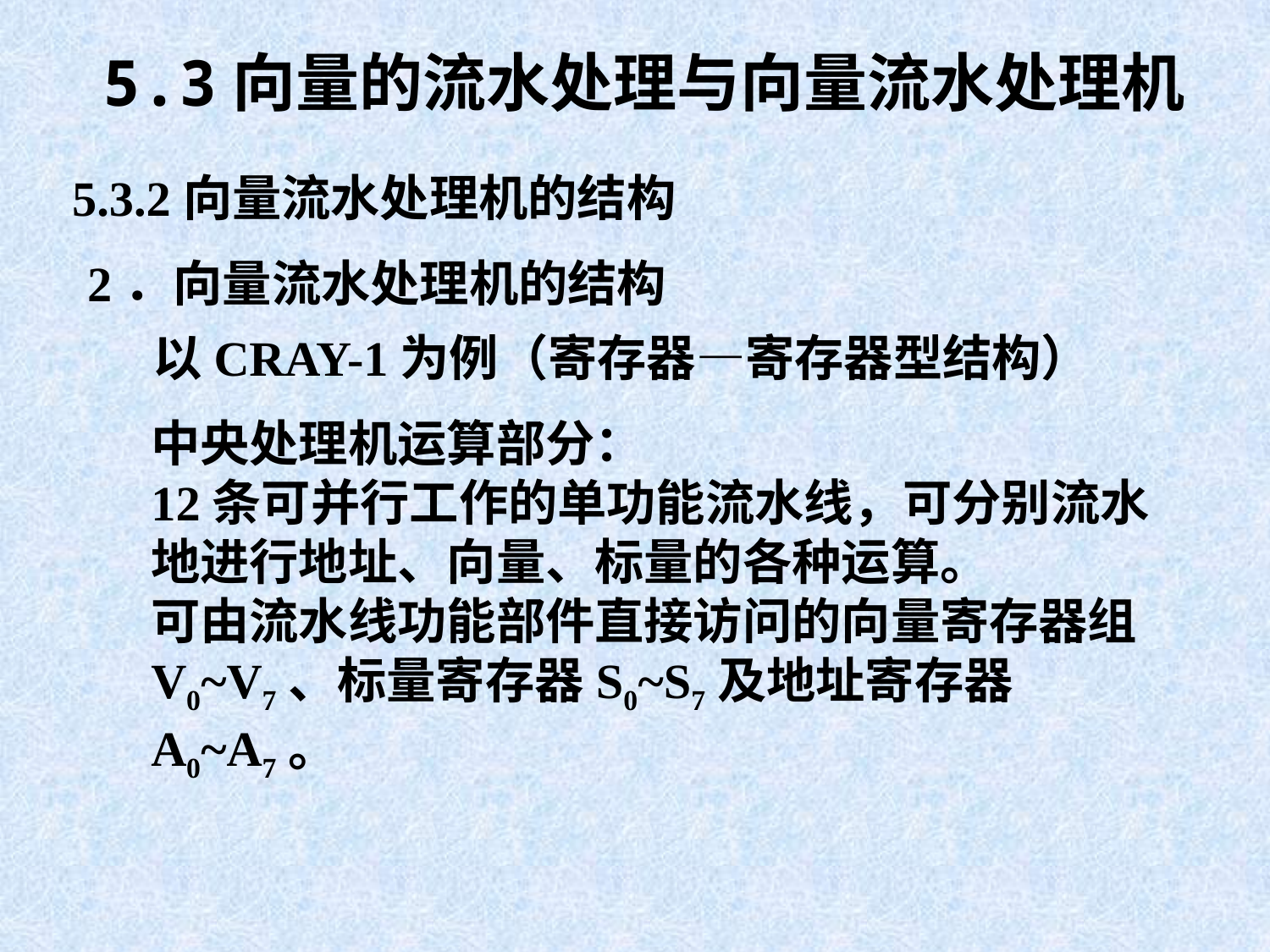

5.3向量的流水处理与向量流水处理机
5.3.2向量流水处理机的结构
2．向量流水处理机的结构
以CRAY-1为例（寄存器—寄存器型结构）
中央处理机运算部分：
12条可并行工作的单功能流水线，可分别流水地进行地址、向量、标量的各种运算。
可由流水线功能部件直接访问的向量寄存器组V0~V7、标量寄存器S0~S7及地址寄存器A0~A7。